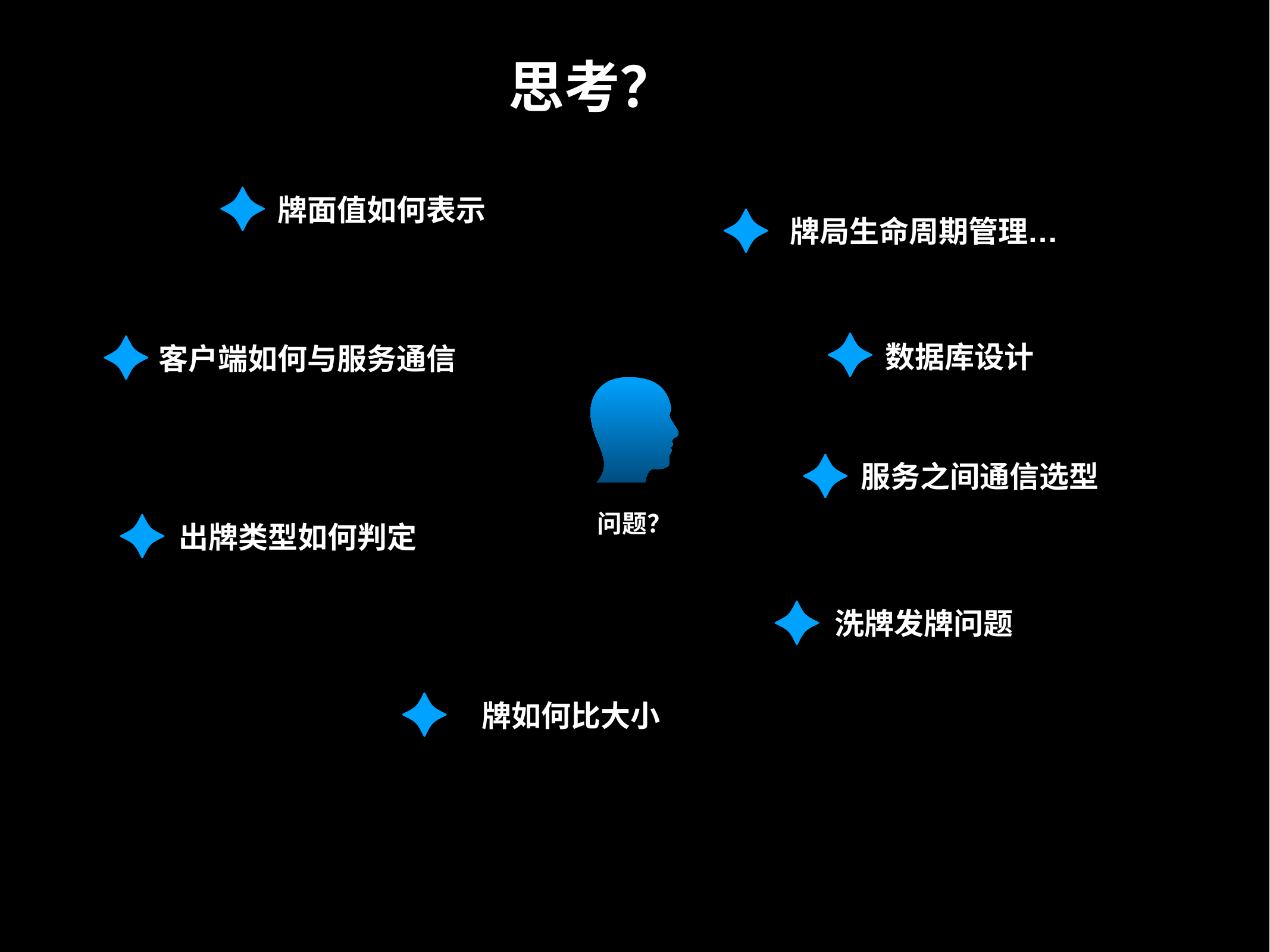

思考？
牌面值如何表示

牌局生命周期管理…

数据库设计
客户端如何与服务通信

服务之间通信选型

问题？
出牌类型如何判定

洗牌发牌问题

牌如何比大小